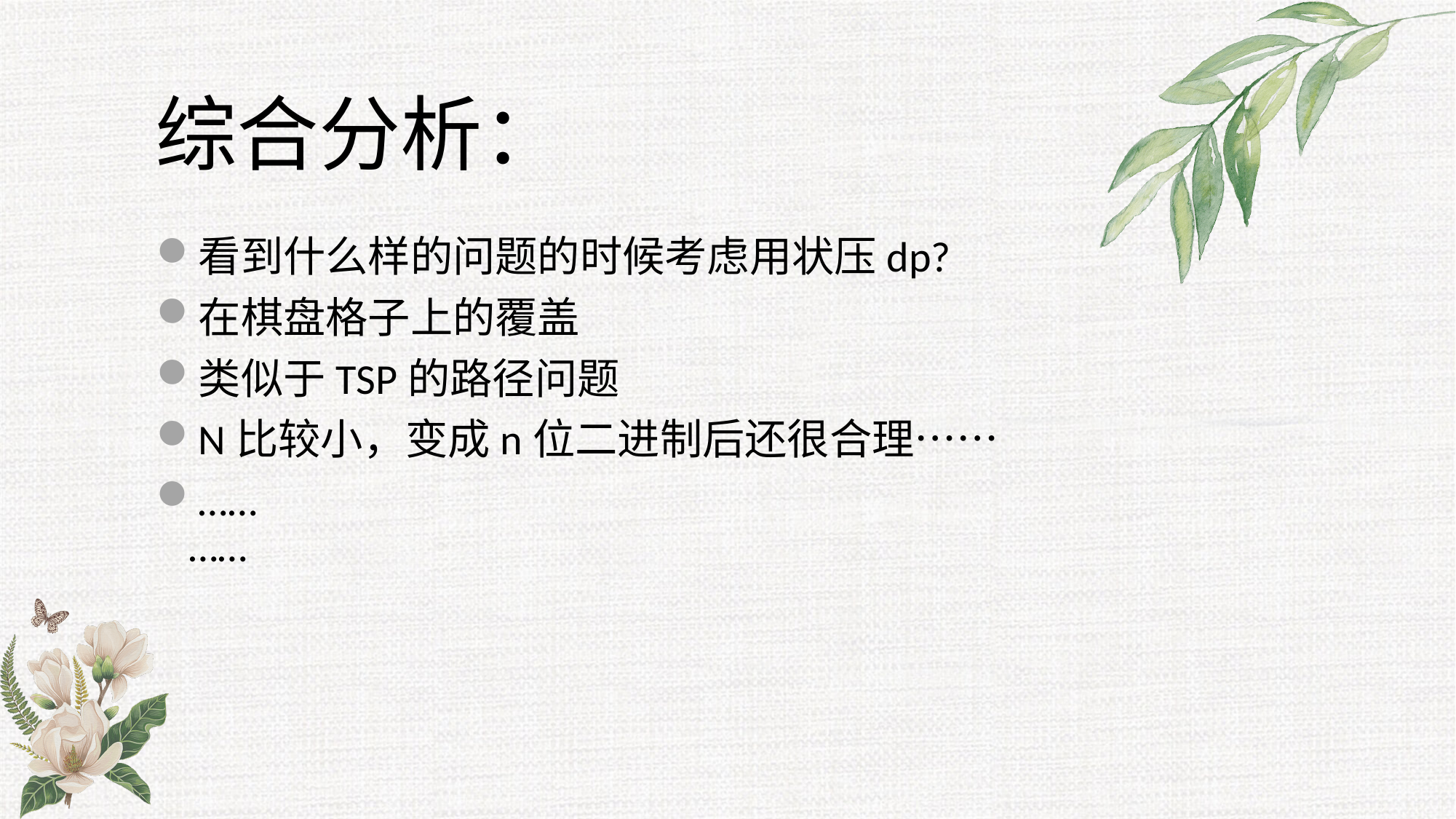

# 综合分析：
看到什么样的问题的时候考虑用状压dp?
在棋盘格子上的覆盖
类似于TSP的路径问题
N比较小，变成n位二进制后还很合理……
……
……